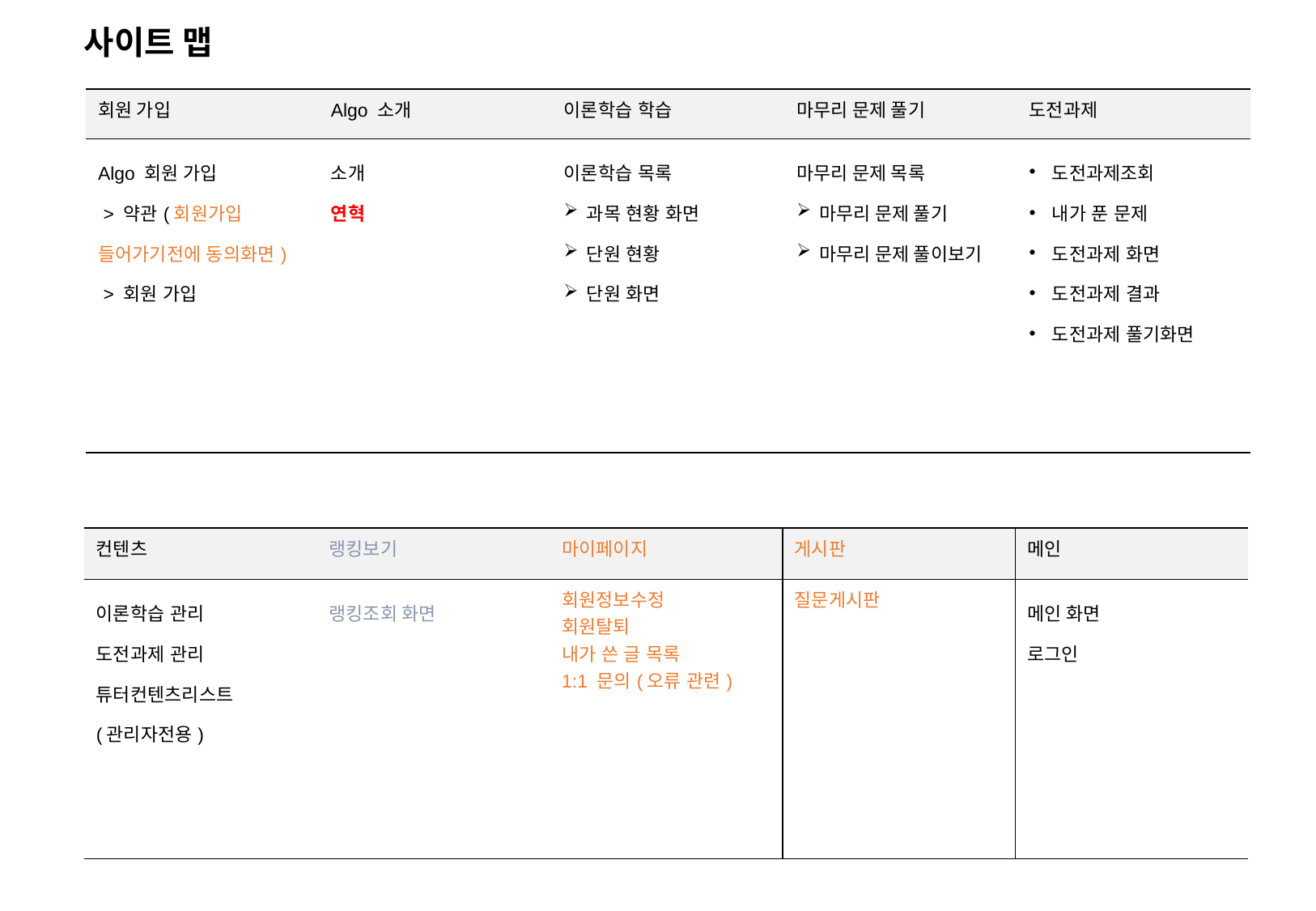

사이트 맵
| 회원 가입 | Algo 소개 | 이론학습 학습 | 마무리 문제 풀기 | 도전과제 |
| --- | --- | --- | --- | --- |
| Algo 회원 가입 > 약관(회원가입 들어가기전에 동의화면) > 회원 가입 | 소개 연혁 | 이론학습 목록 과목 현황 화면 단원 현황 단원 화면 | 마무리 문제 목록 마무리 문제 풀기 마무리 문제 풀이보기 | 도전과제조회 내가 푼 문제 도전과제 화면 도전과제 결과 도전과제 풀기화면 |
| 컨텐츠 | 랭킹보기 | 마이페이지 | 게시판 | 메인 |
| --- | --- | --- | --- | --- |
| 이론학습 관리 도전과제 관리 튜터컨텐츠리스트 (관리자전용) | 랭킹조회 화면 | 회원정보수정 회원탈퇴 내가 쓴 글 목록 1:1 문의(오류 관련) | 질문게시판 | 메인 화면 로그인 |